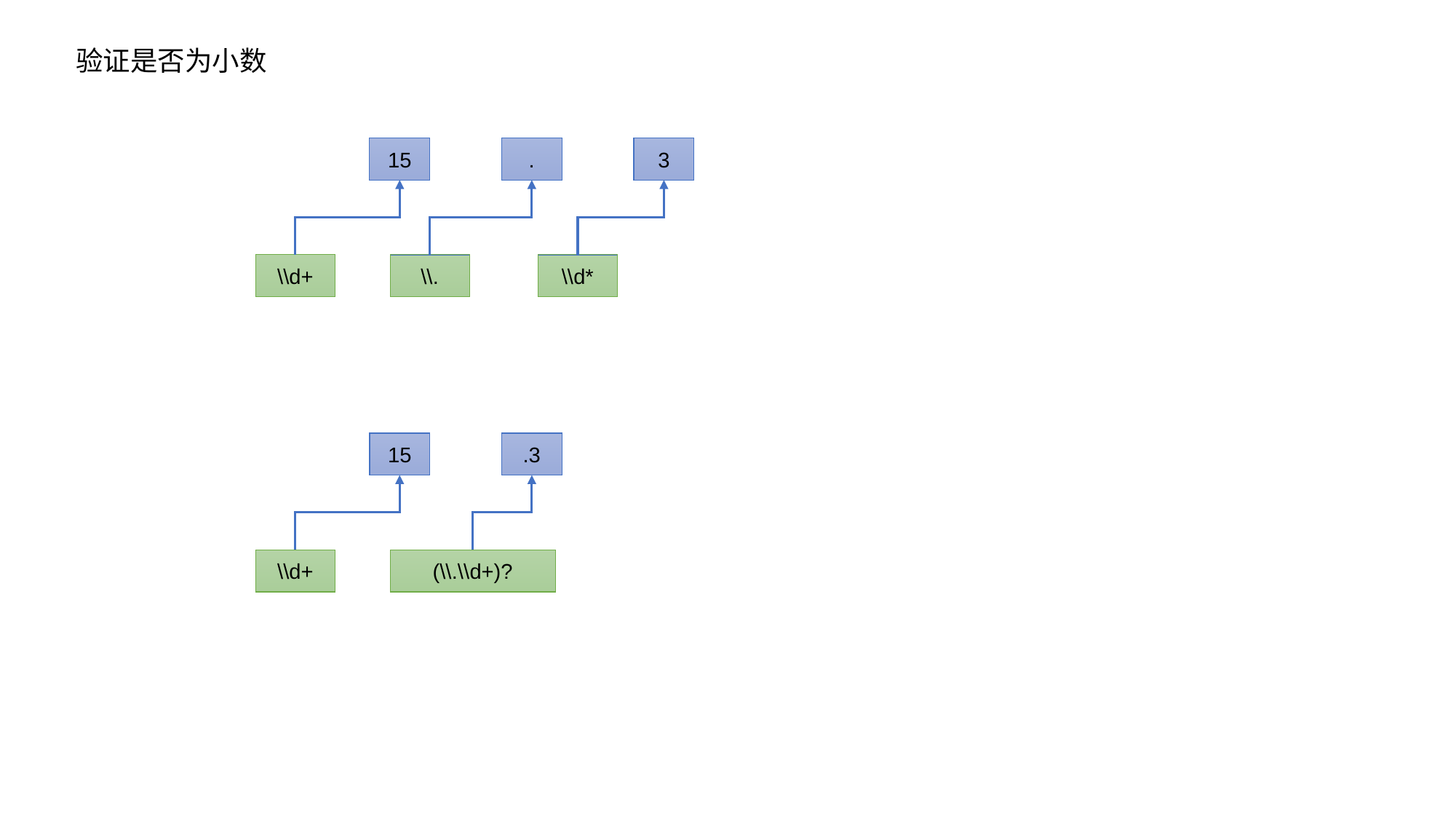

验证是否为小数
15
.
3
\\d+
\\.
\\d*
15
.3
\\d+
(\\.\\d+)?